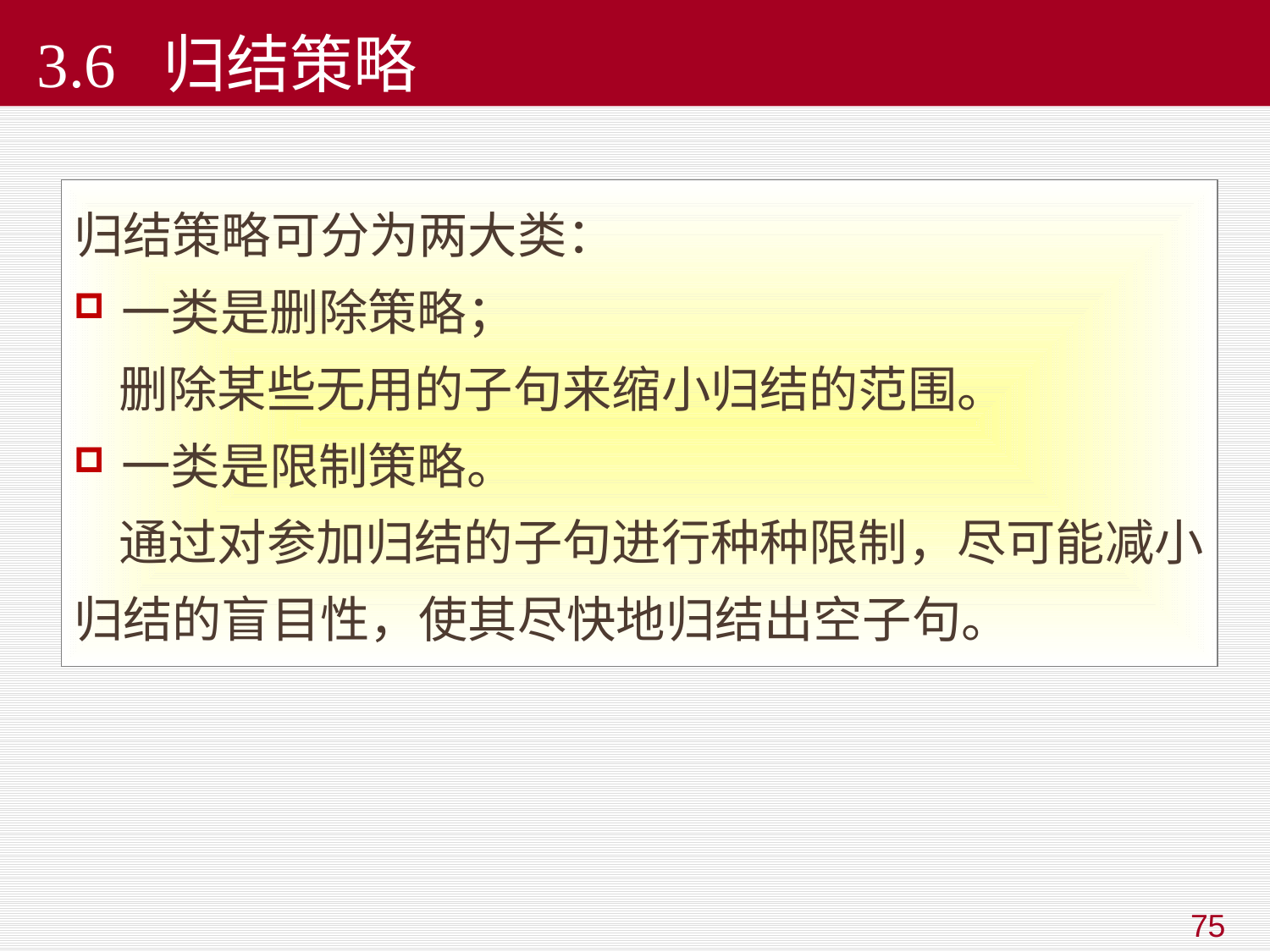

3.6  归结策略
归结策略可分为两大类：
一类是删除策略；
   删除某些无用的子句来缩小归结的范围。
一类是限制策略。
   通过对参加归结的子句进行种种限制，尽可能减小归结的盲目性，使其尽快地归结出空子句。

75